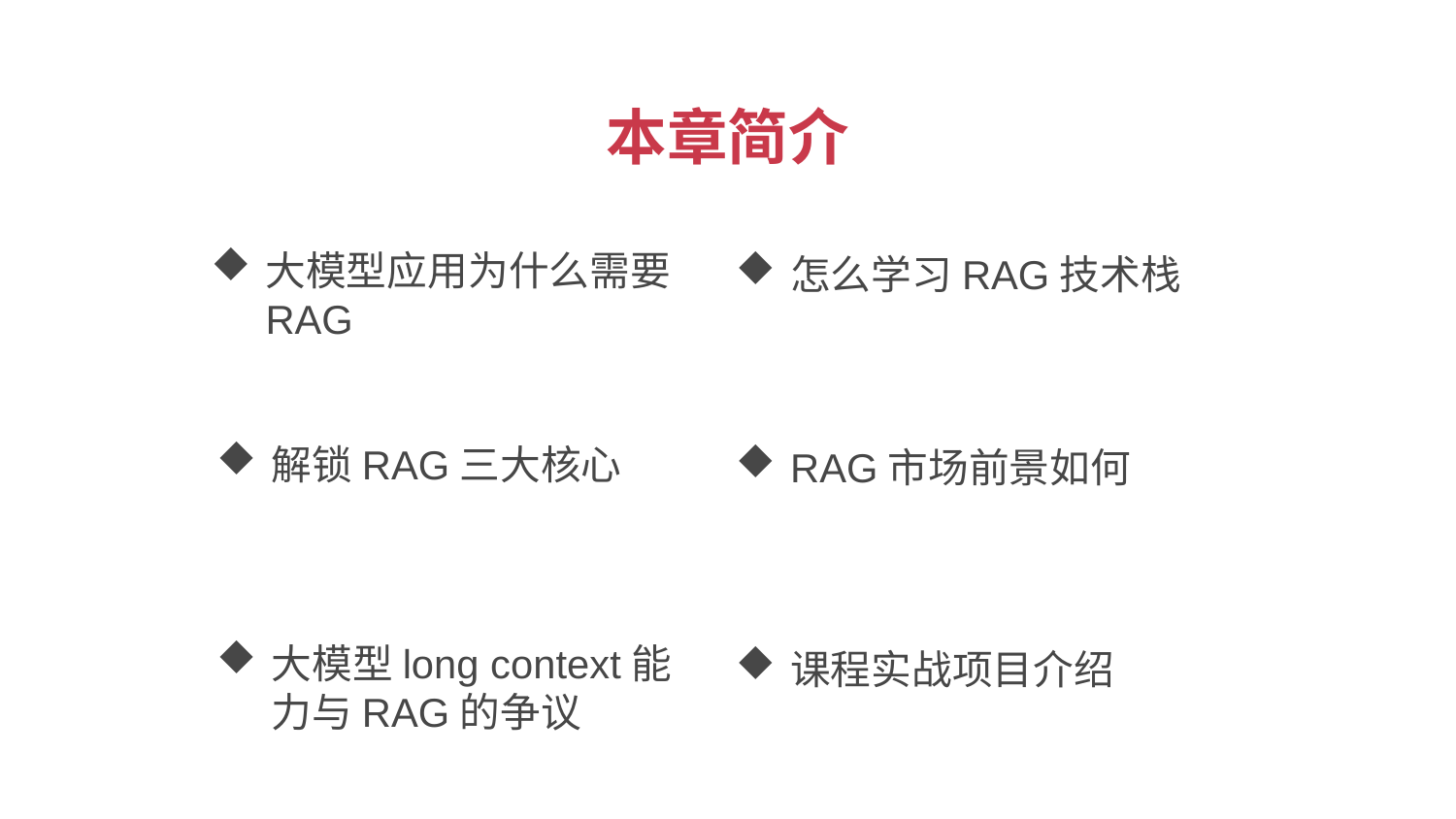

本章简介
大模型应用为什么需要RAG
怎么学习RAG技术栈
解锁RAG三大核心
RAG市场前景如何
大模型long context能力与RAG的争议
课程实战项目介绍